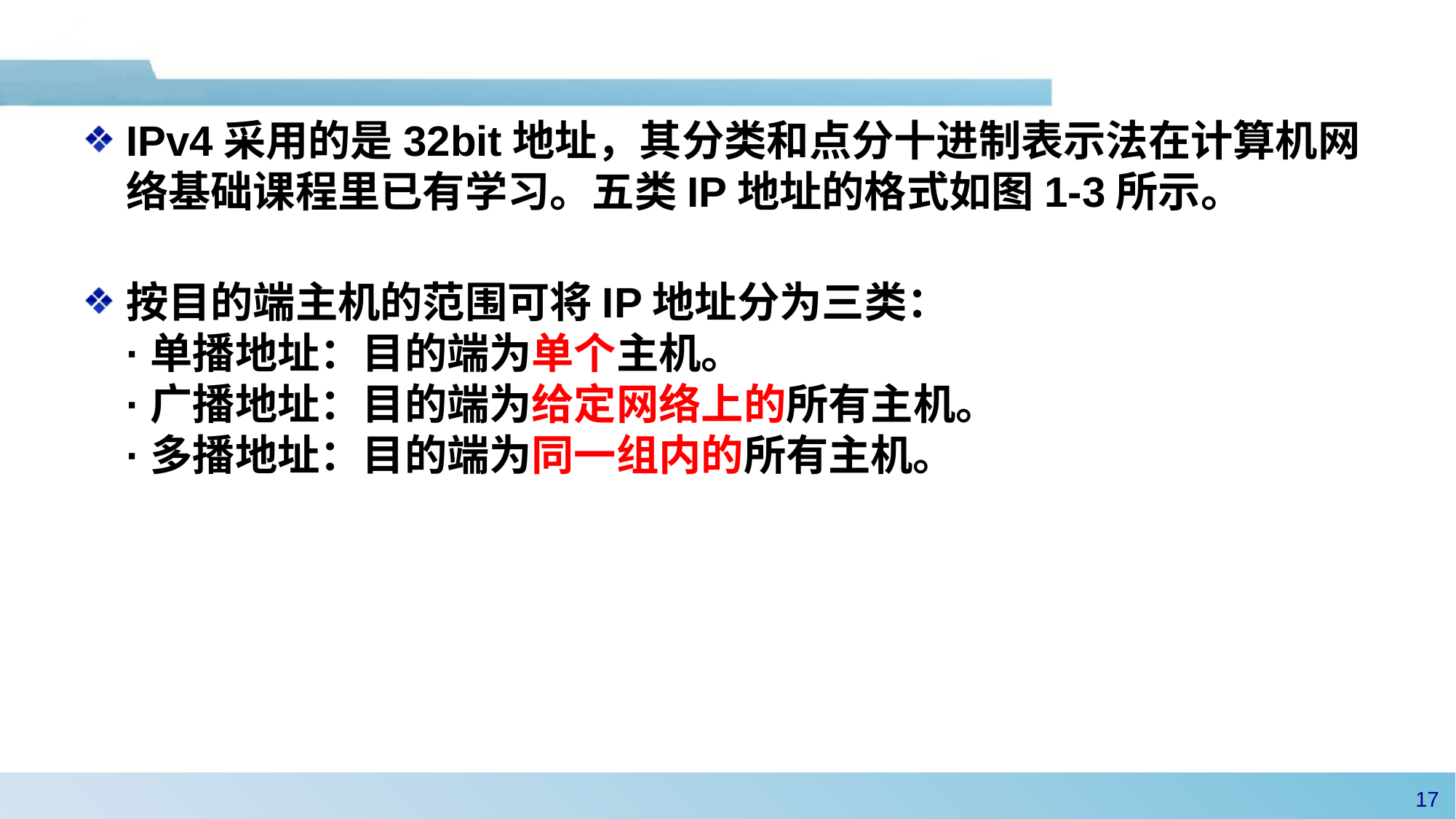

#
IPv4采用的是32bit地址，其分类和点分十进制表示法在计算机网络基础课程里已有学习。五类IP地址的格式如图1-3所示。
按目的端主机的范围可将IP地址分为三类：
·单播地址：目的端为单个主机。
·广播地址：目的端为给定网络上的所有主机。
·多播地址：目的端为同一组内的所有主机。
17